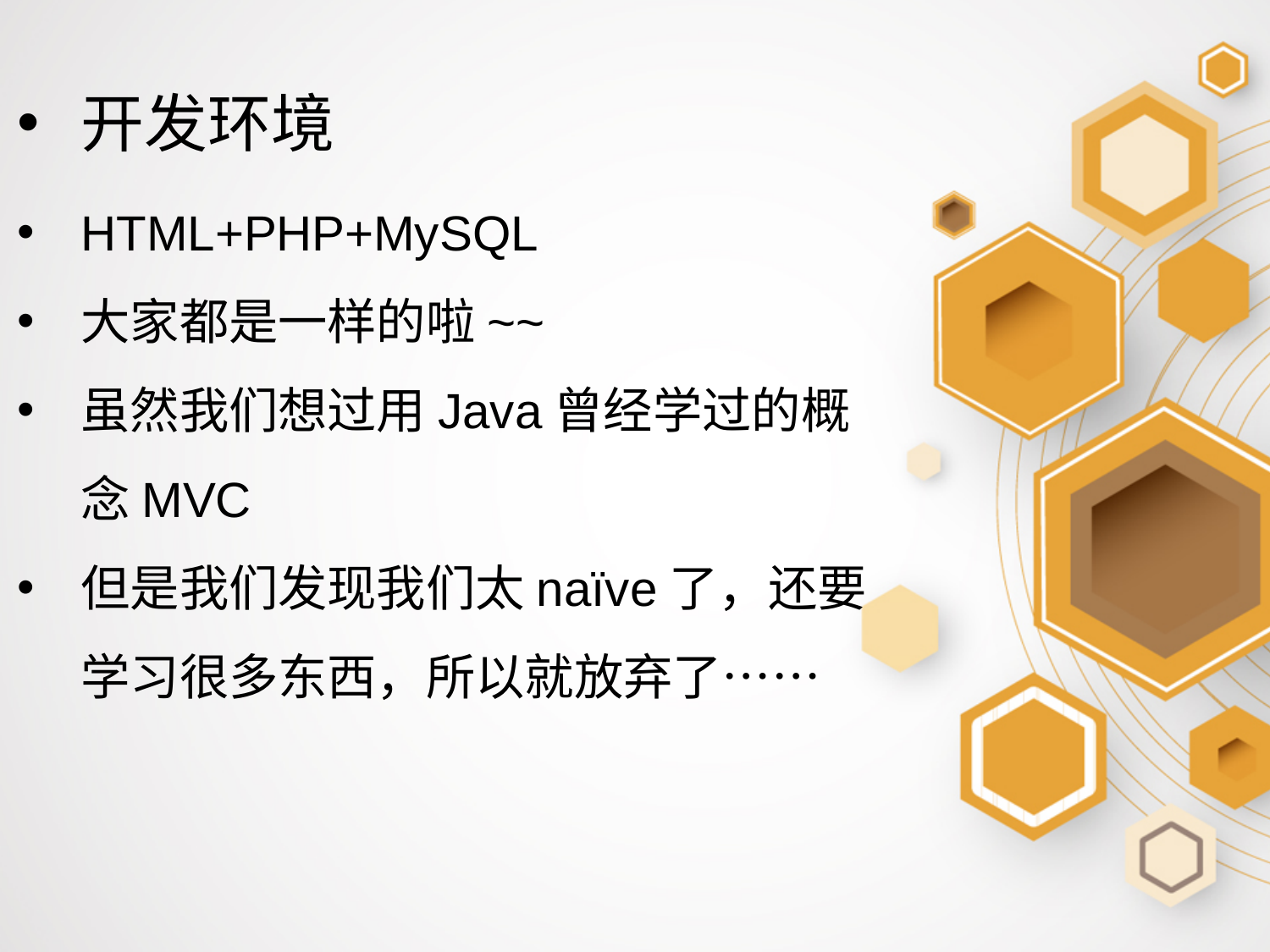

开发环境
HTML+PHP+MySQL
大家都是一样的啦~~
虽然我们想过用Java曾经学过的概念MVC
但是我们发现我们太naïve了，还要学习很多东西，所以就放弃了……